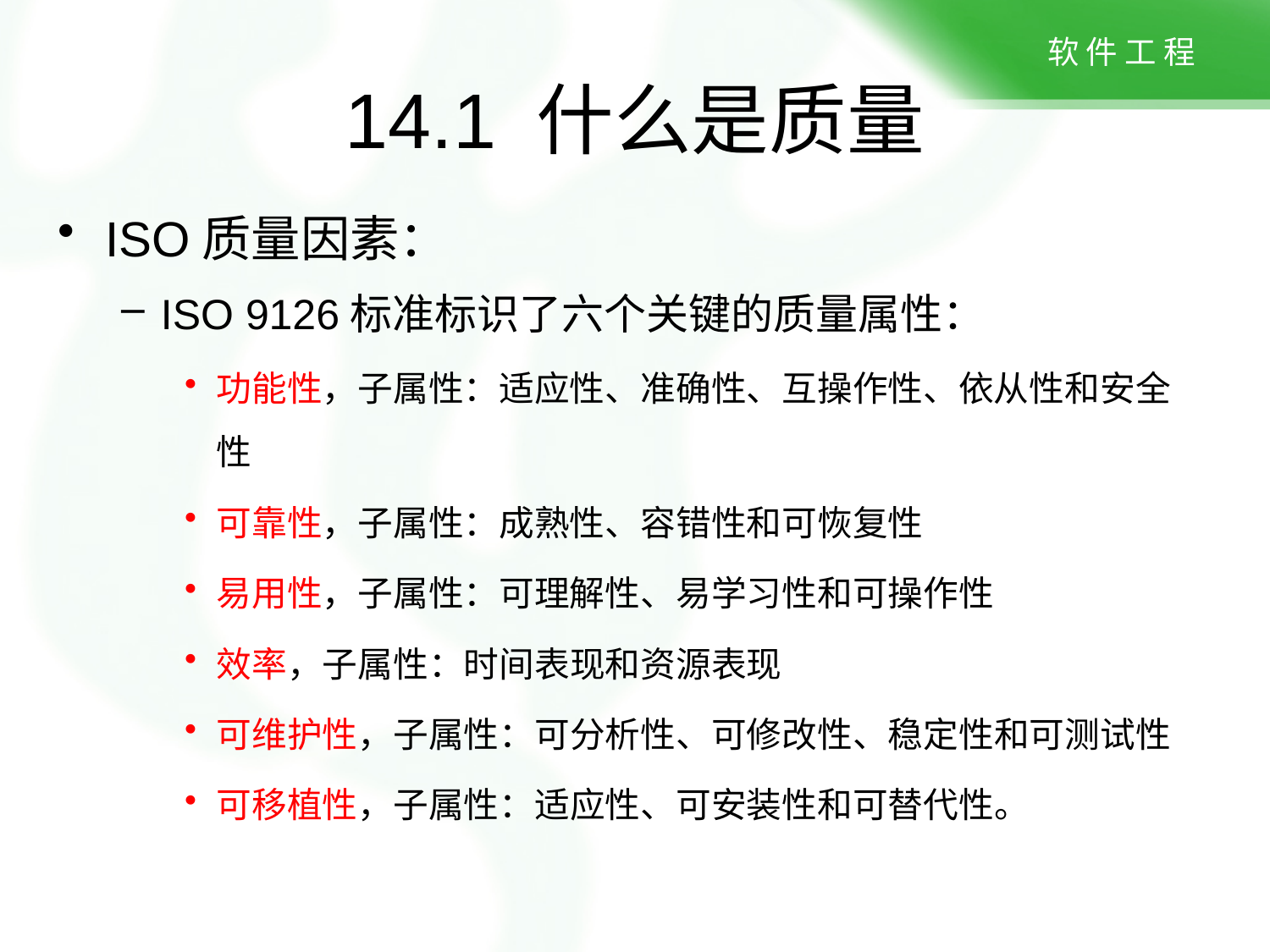

# 14.1 什么是质量
ISO质量因素：
ISO 9126标准标识了六个关键的质量属性：
功能性，子属性：适应性、准确性、互操作性、依从性和安全性
可靠性，子属性：成熟性、容错性和可恢复性
易用性，子属性：可理解性、易学习性和可操作性
效率，子属性：时间表现和资源表现
可维护性，子属性：可分析性、可修改性、稳定性和可测试性
可移植性，子属性：适应性、可安装性和可替代性。